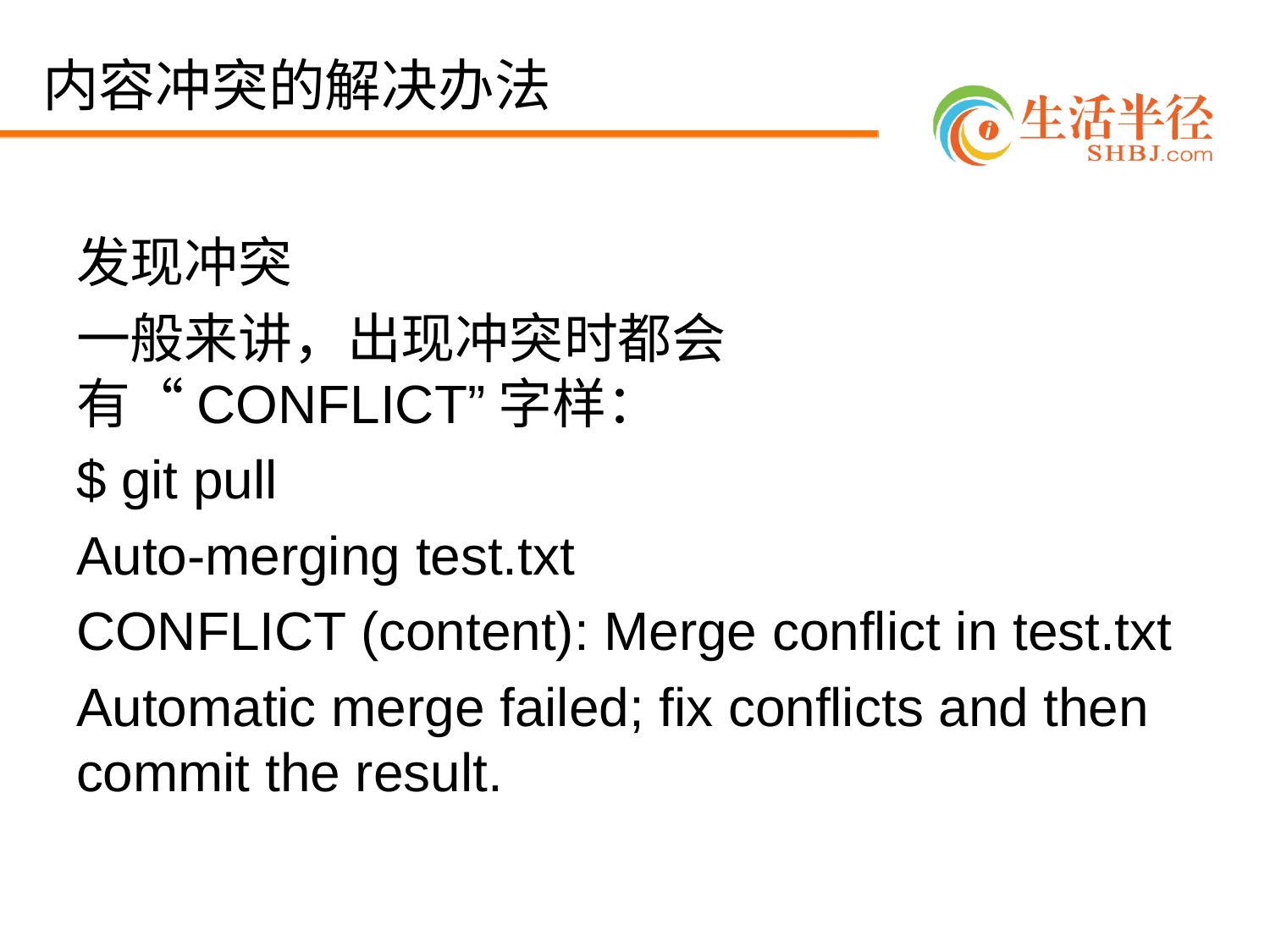

# 内容冲突的解决办法
发现冲突
一般来讲，出现冲突时都会有“CONFLICT”字样：
$ git pull
Auto-merging test.txt
CONFLICT (content): Merge conflict in test.txt
Automatic merge failed; fix conflicts and then commit the result.